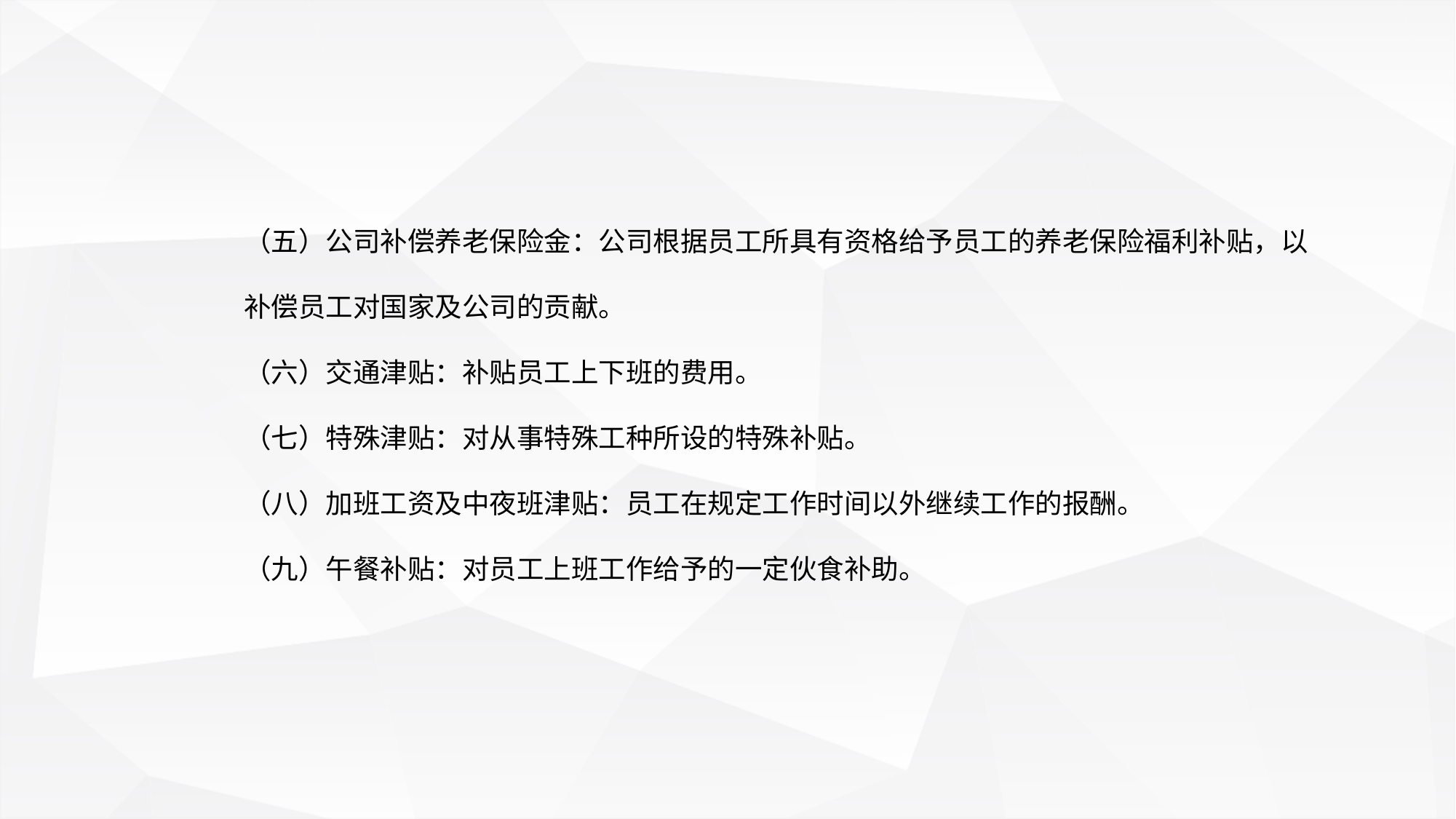

（五）公司补偿养老保险金：公司根据员工所具有资格给予员工的养老保险福利补贴，以补偿员工对国家及公司的贡献。
（六）交通津贴：补贴员工上下班的费用。
（七）特殊津贴：对从事特殊工种所设的特殊补贴。
（八）加班工资及中夜班津贴：员工在规定工作时间以外继续工作的报酬。
（九）午餐补贴：对员工上班工作给予的一定伙食补助。